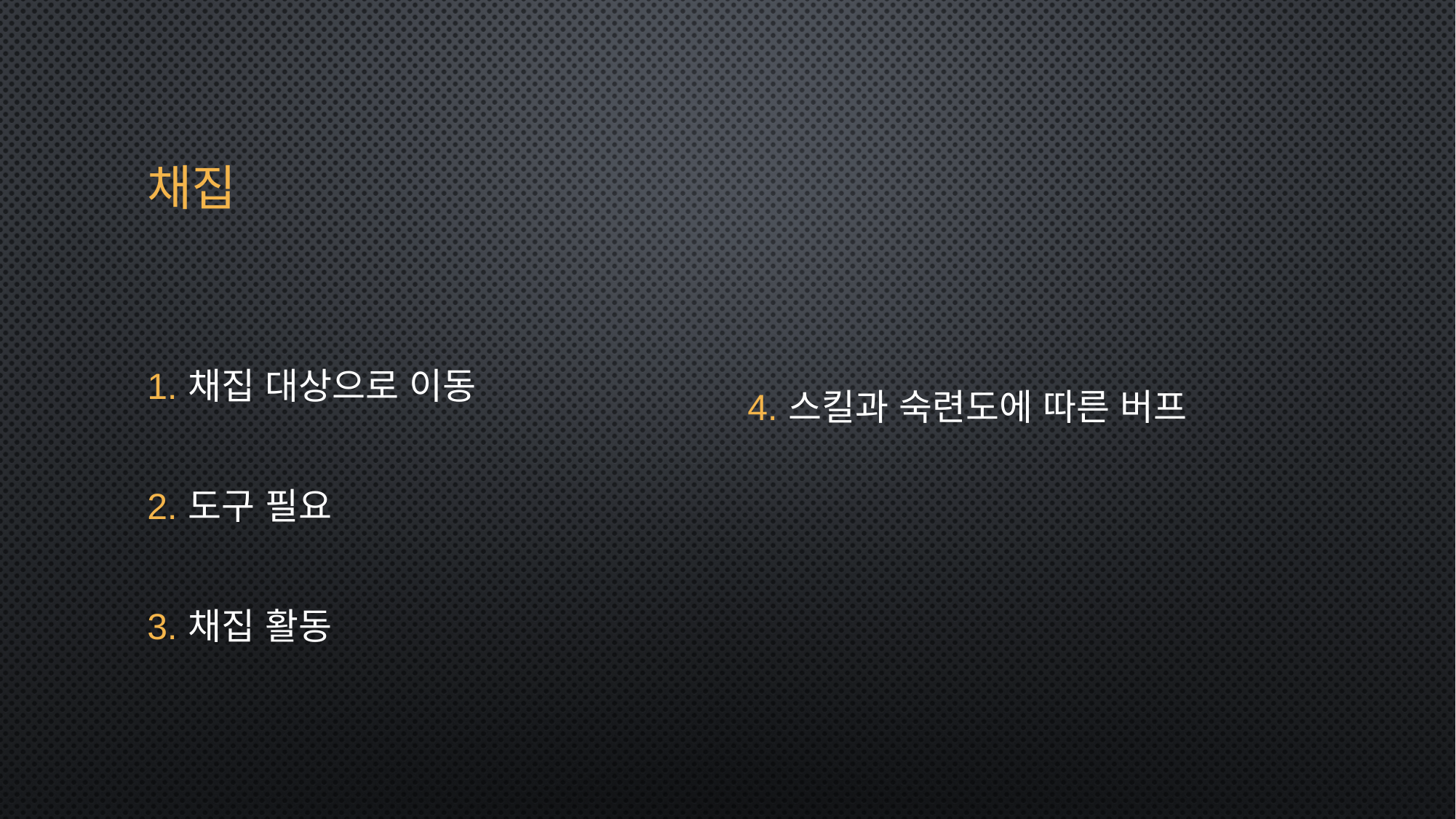

# 채집
채집 대상으로 이동

도구 필요

채집 활동

스킬과 숙련도에 따른 버프